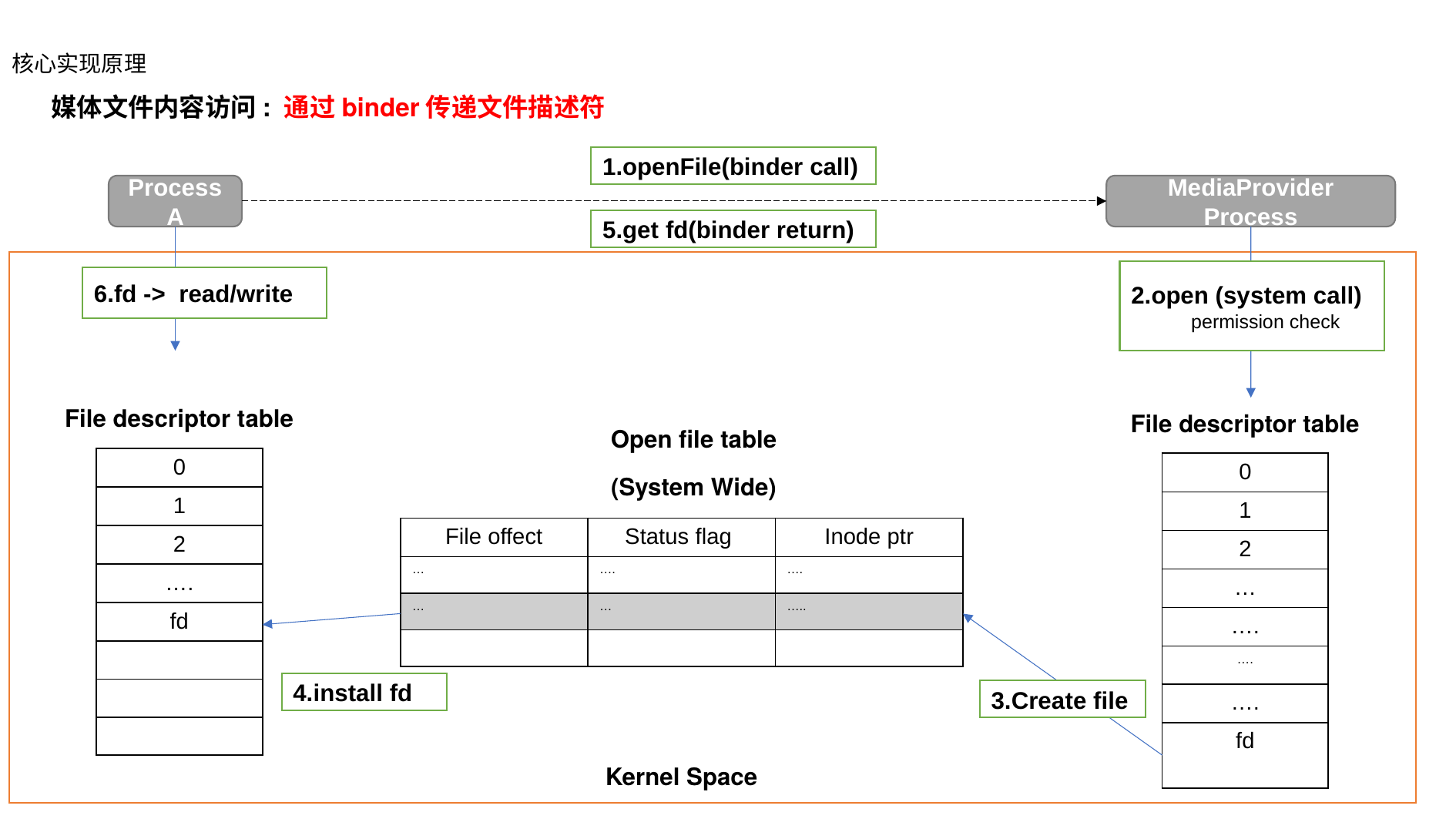

核心实现原理
媒体文件内容访问: 通过binder传递文件描述符
1.openFile(binder call)
MediaProvider Process
Process A
5.get fd(binder return)

2.open (system call)
     permission check
6.fd ->  read/write
File descriptor table
File descriptor table
Open file table
| 0 |
| --- |
| 1 |
| 2 |
| …. |
| fd |
|  |
|  |
|  |
| 0 |
| --- |
| 1 |
| 2 |
| … |
| …. |
| …. |
| …. |
| fd |
(System Wide)
| File offect | Status flag | Inode ptr |
| --- | --- | --- |
| … | …. | …. |
| … | … | ….. |
|  |  |  |
4.install fd
3.Create file
Kernel Space
21